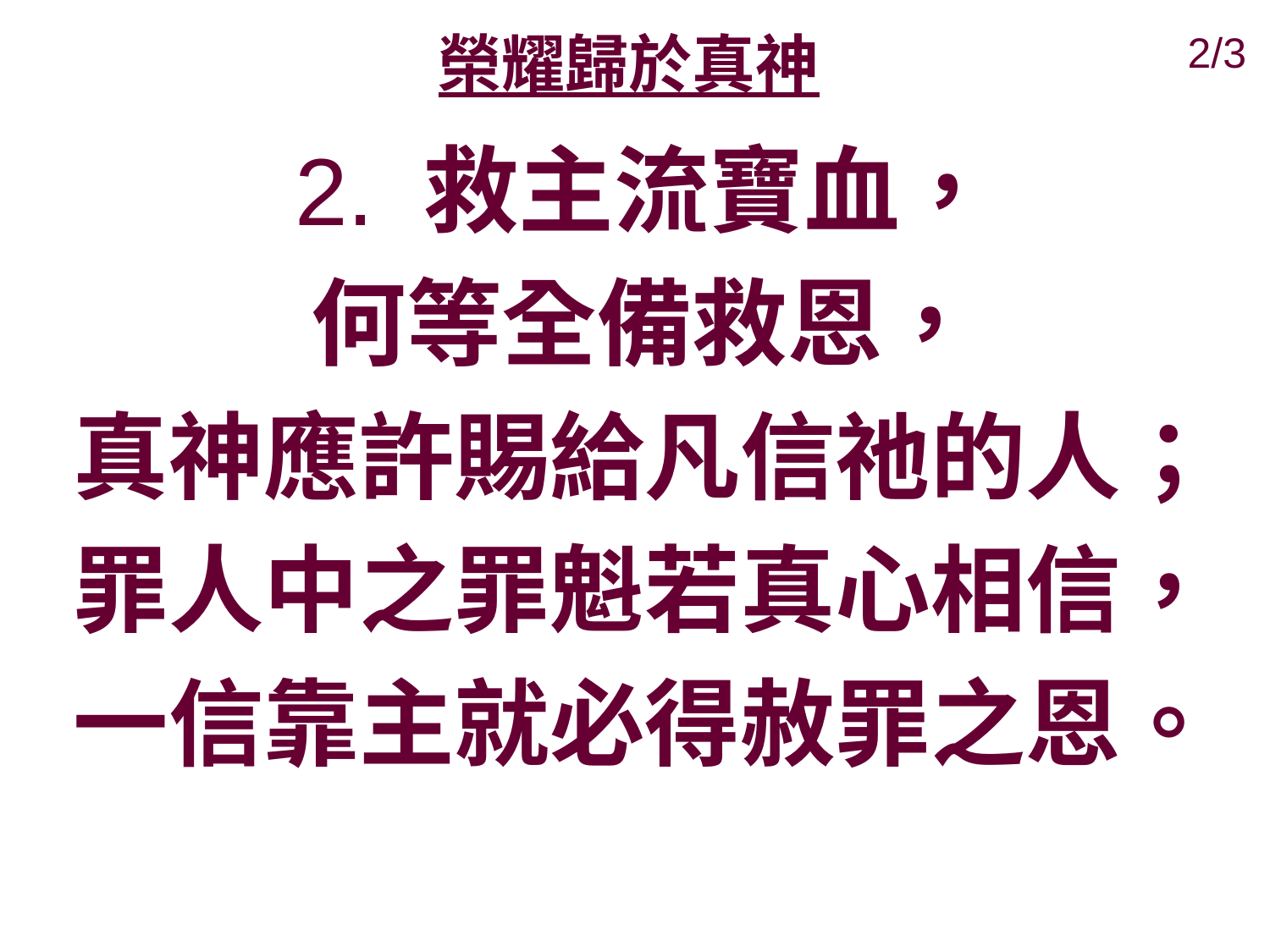

# 榮耀歸於真神
2/3
2. 救主流寶血，
何等全備救恩，
真神應許賜給凡信祂的人；
罪人中之罪魁若真心相信，
一信靠主就必得赦罪之恩。